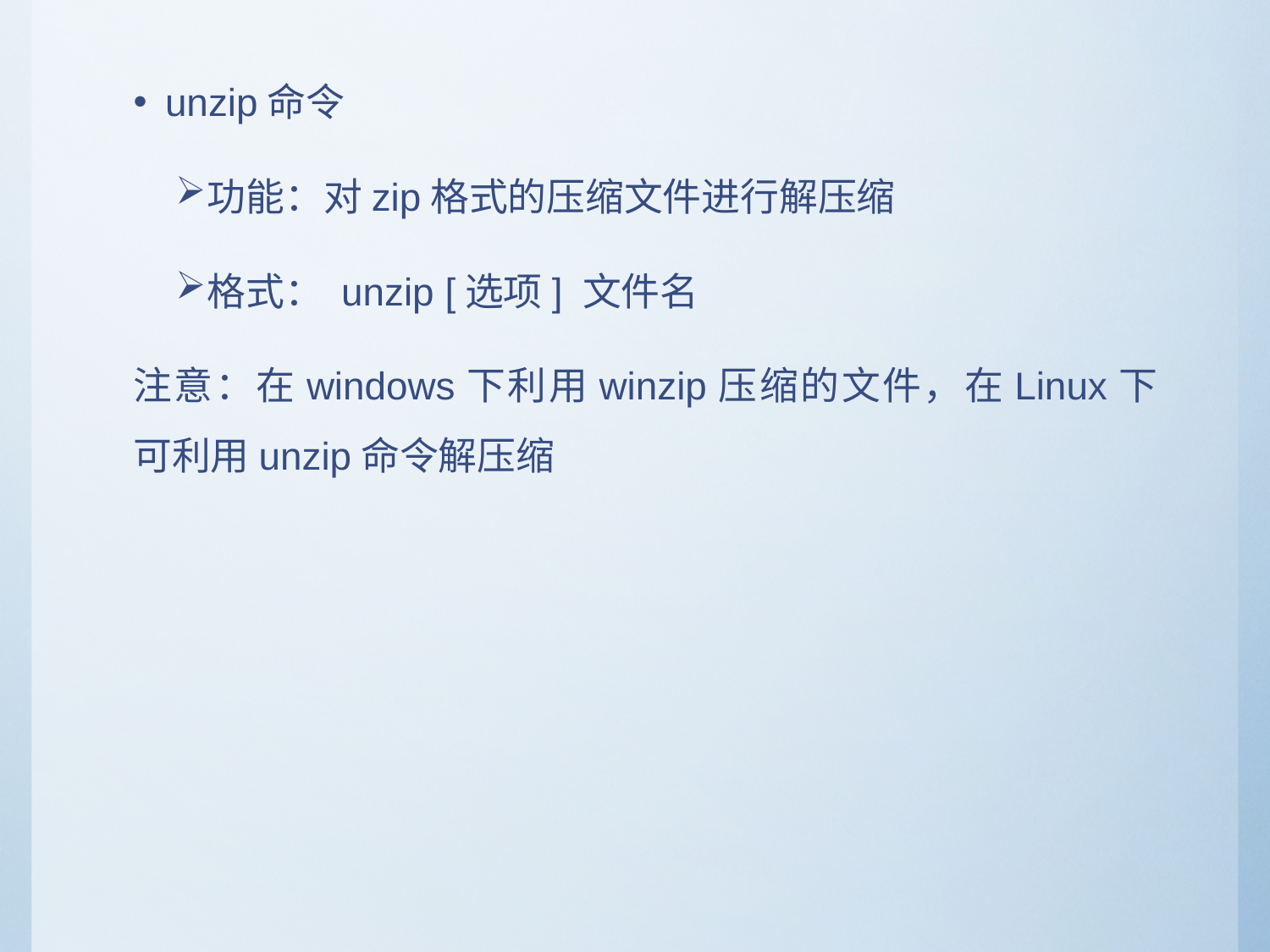

unzip命令
功能：对zip格式的压缩文件进行解压缩
格式： unzip [选项] 文件名
注意：在windows下利用winzip压缩的文件，在Linux下可利用unzip命令解压缩